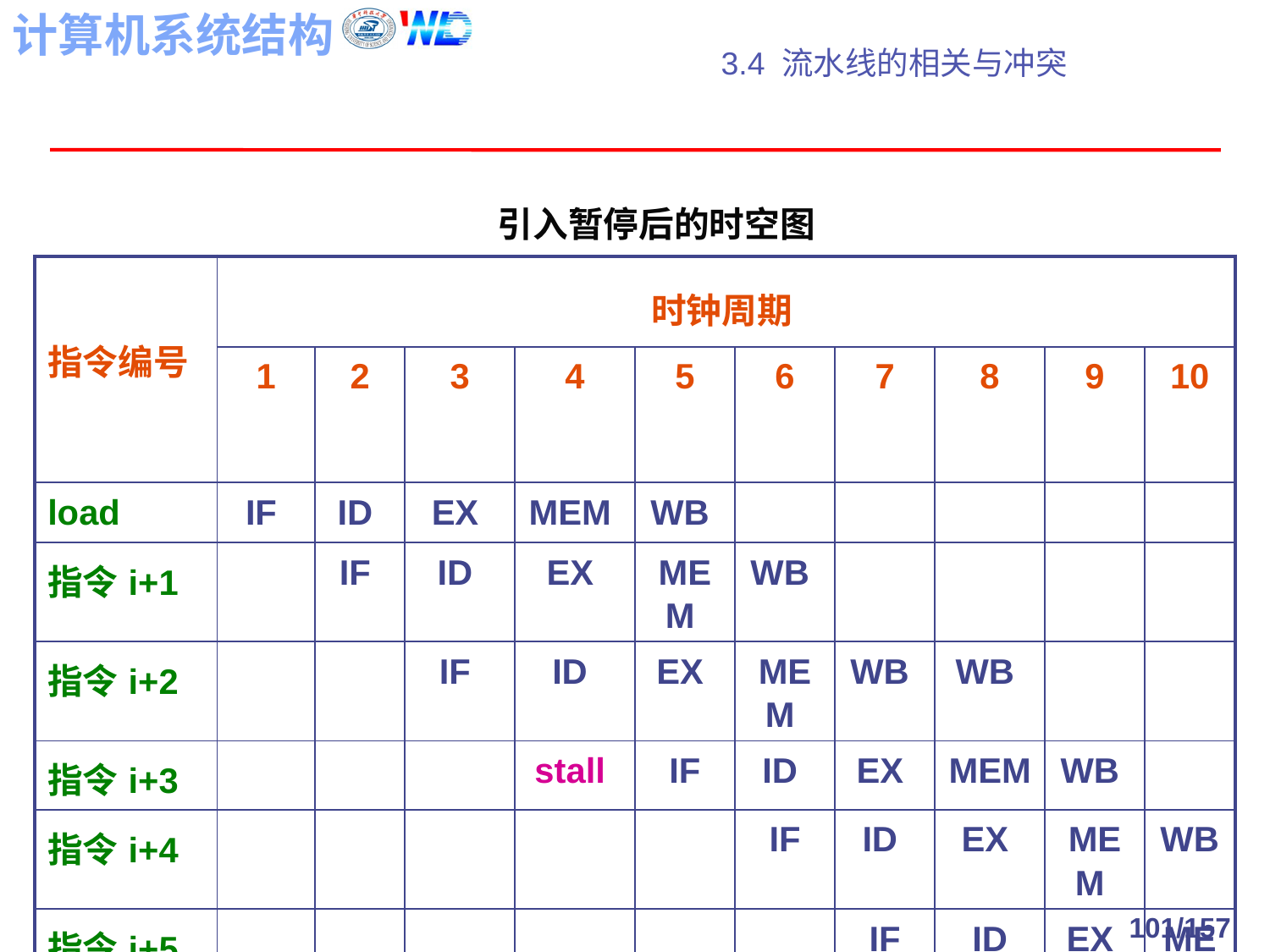

# 3.4 流水线的相关与冲突
引入暂停后的时空图
| 指令编号 | 时钟周期 |  |  |  |  |  |  |  |  |  |
| --- | --- | --- | --- | --- | --- | --- | --- | --- | --- | --- |
|  | 1 | 2 | 3 | 4 | 5 | 6 | 7 | 8 | 9 | 10 |
| load | IF | ID | EX | MEM | WB |  |  |  |  |  |
| 指令i+1 |  | IF | ID | EX | MEM | WB |  |  |  |  |
| 指令i+2 |  |  | IF | ID | EX | MEM | WB | WB |  |  |
| 指令i+3 |  |  |  | stall | IF | ID | EX | MEM | WB |  |
| 指令i+4 |  |  |  |  |  | IF | ID | EX | MEM | WB |
| 指令i+5 |  |  |  |  |  |  | IF | ID | EX | MEM |